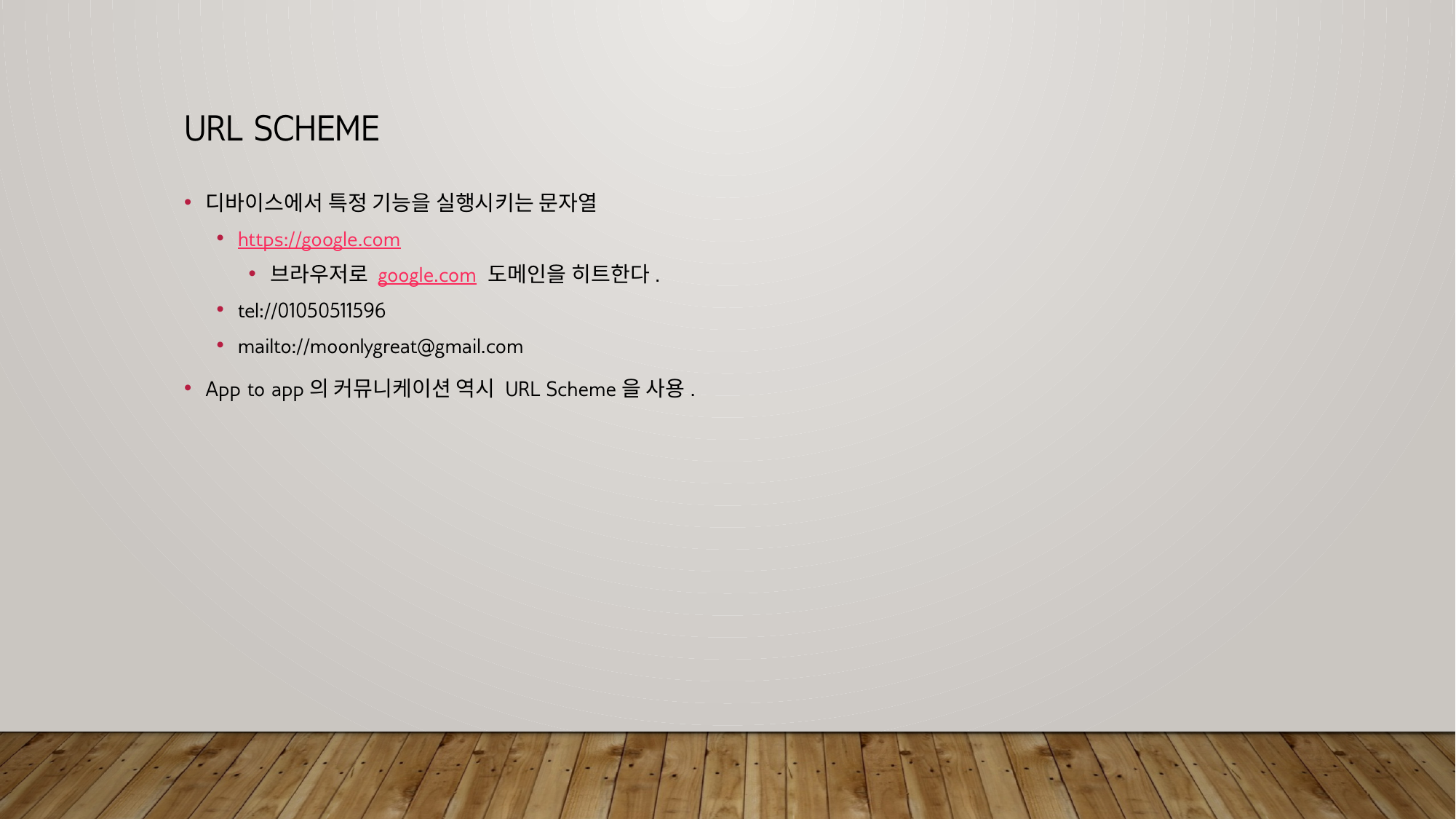

# URL Scheme
디바이스에서 특정 기능을 실행시키는 문자열
https://google.com
브라우저로 google.com 도메인을 히트한다.
tel://01050511596
mailto://moonlygreat@gmail.com
App to app의 커뮤니케이션 역시 URL Scheme을 사용.